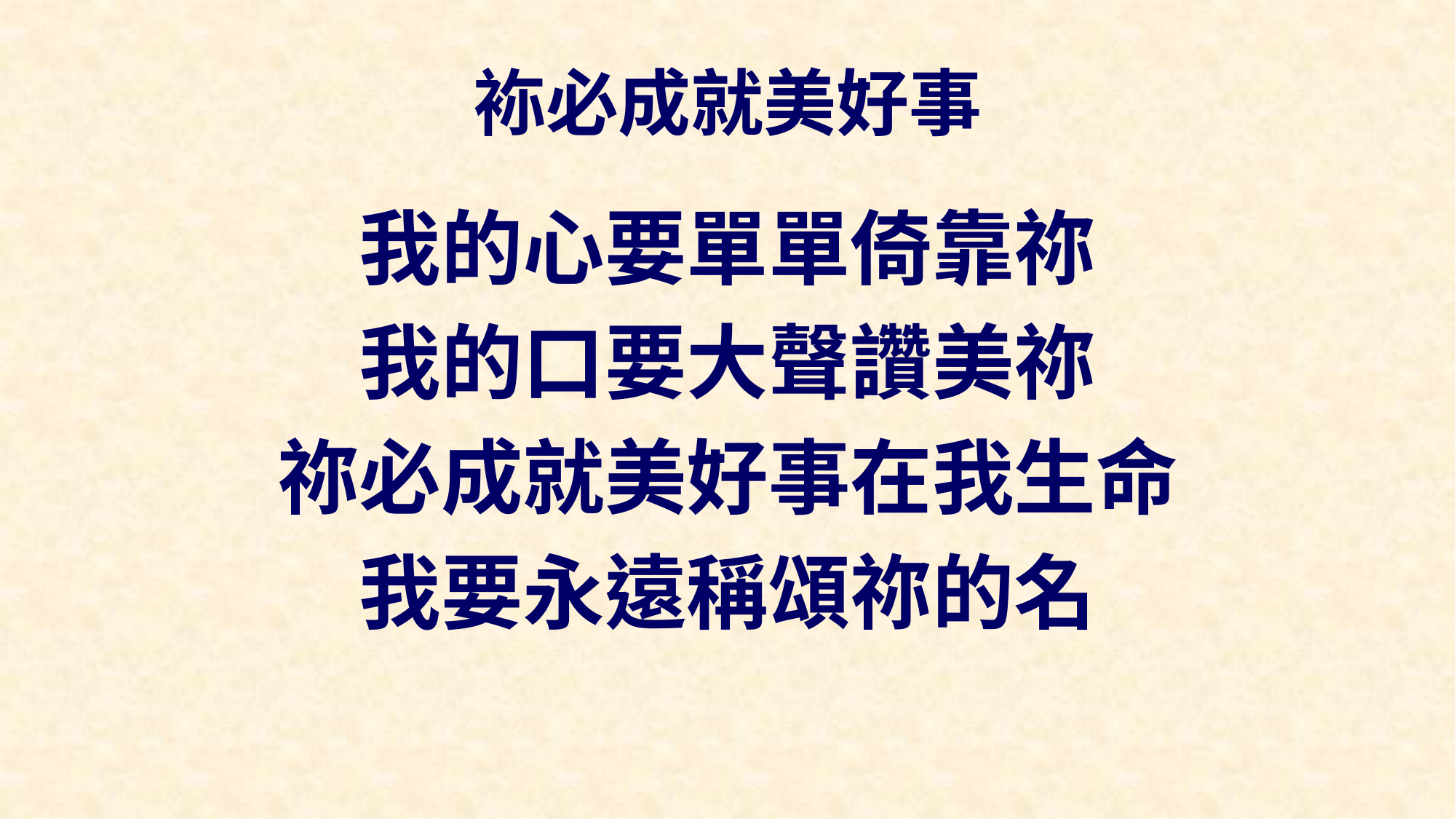

# 袮必成就美好事
我的心要單單倚靠祢
我的口要大聲讚美祢
祢必成就美好事在我生命
我要永遠稱頌祢的名